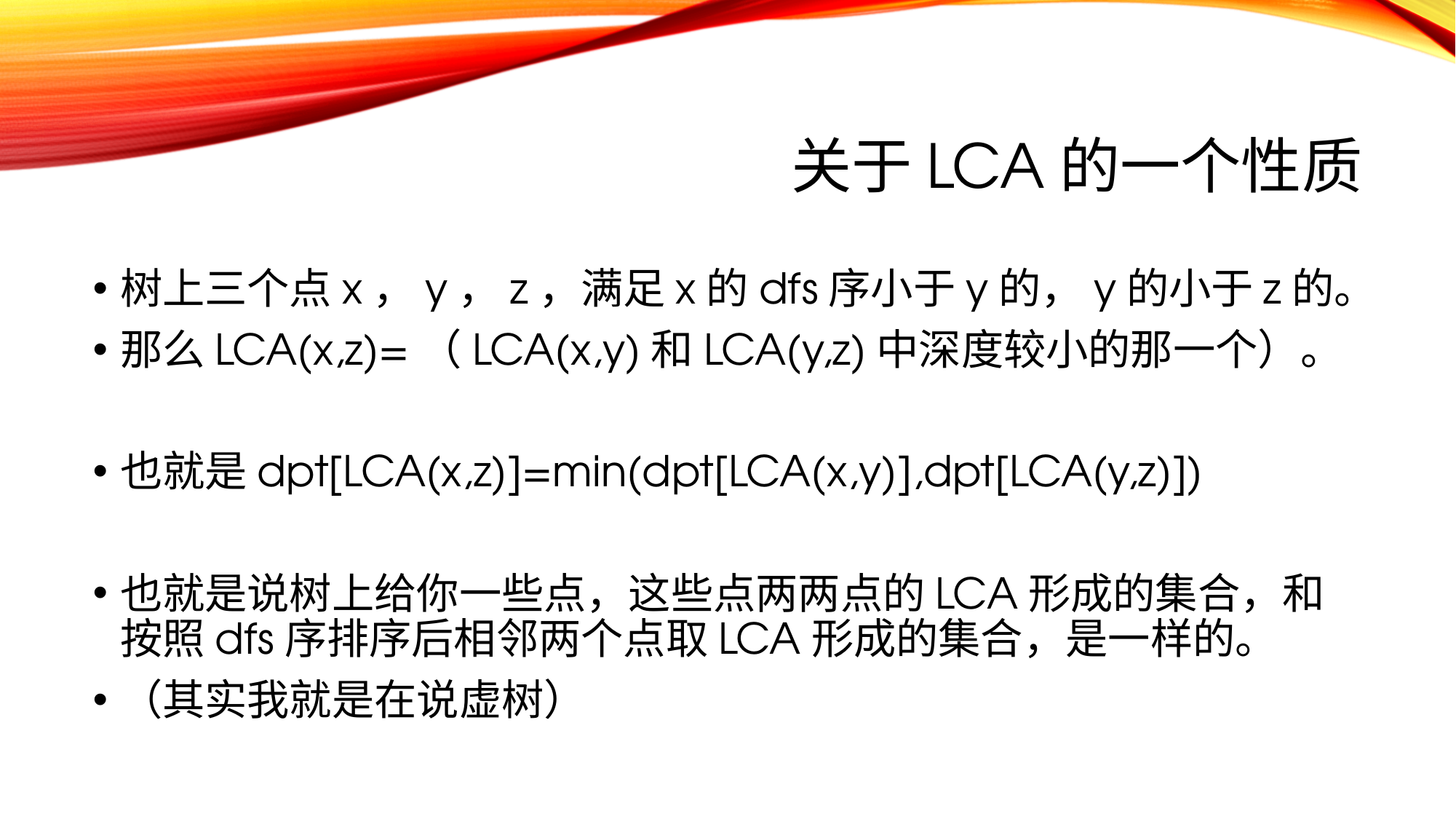

# 关于LCA的一个性质
树上三个点x，y，z，满足x的dfs序小于y的，y的小于z的。
那么LCA(x,z)=（LCA(x,y)和LCA(y,z)中深度较小的那一个）。

也就是dpt[LCA(x,z)]=min(dpt[LCA(x,y)],dpt[LCA(y,z)])

也就是说树上给你一些点，这些点两两点的LCA形成的集合，和按照dfs序排序后相邻两个点取LCA形成的集合，是一样的。
（其实我就是在说虚树）